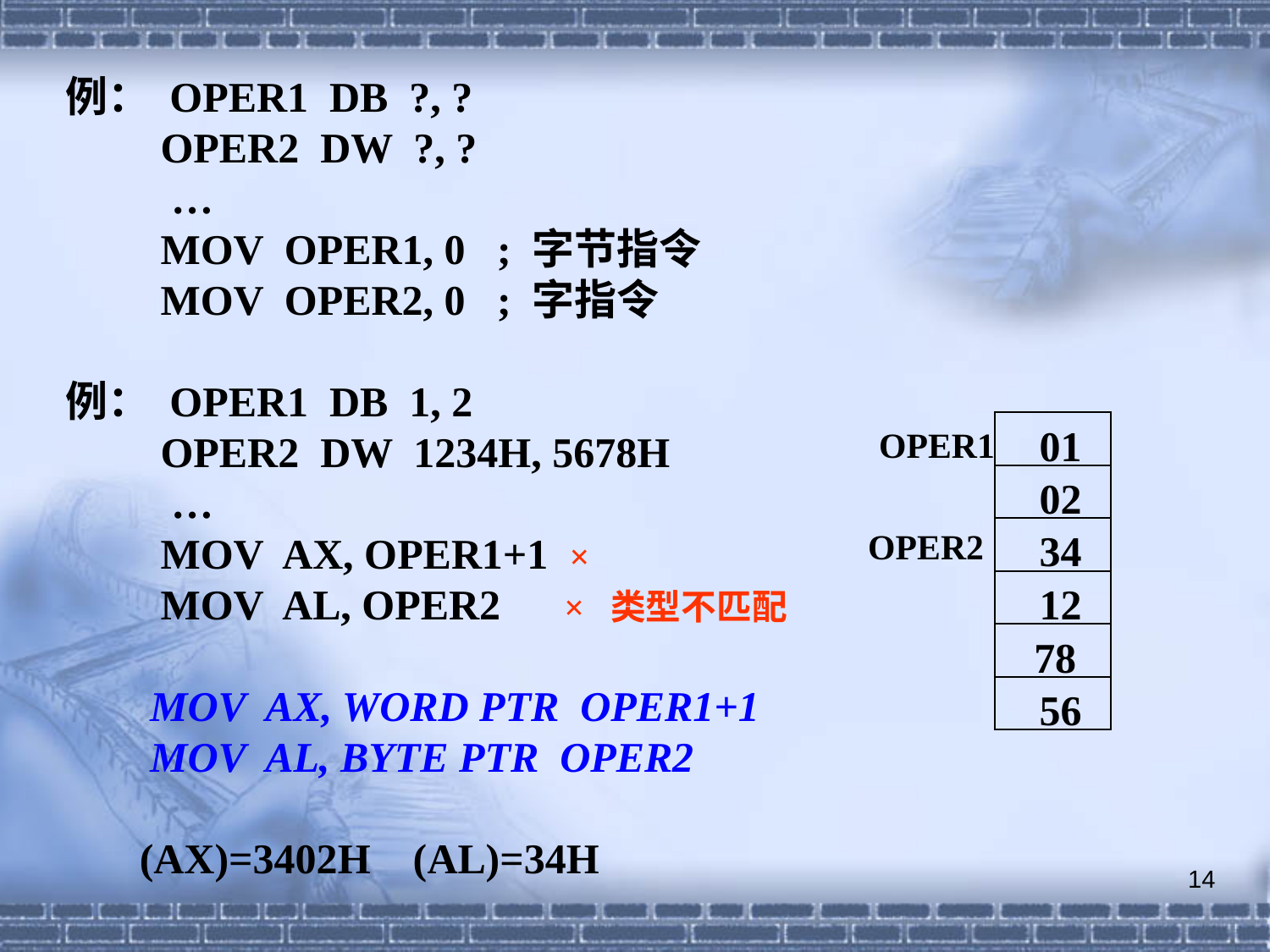

例： OPER1  DB  ?, ?
         OPER2  DW  ?, ?
          …
         MOV  OPER1, 0   ; 字节指令
         MOV  OPER2, 0   ; 字指令

例： OPER1  DB  1, 2
         OPER2  DW  1234H, 5678H
          …
         MOV  AX, OPER1+1  ×
         MOV  AL, OPER2      ×  类型不匹配

  MOV  AX, WORD PTR  OPER1+1
  MOV  AL, BYTE PTR  OPER2

 (AX)=3402H    (AL)=34H

01
OPER1

02
 OPER2

  34

12

 78
    56

14